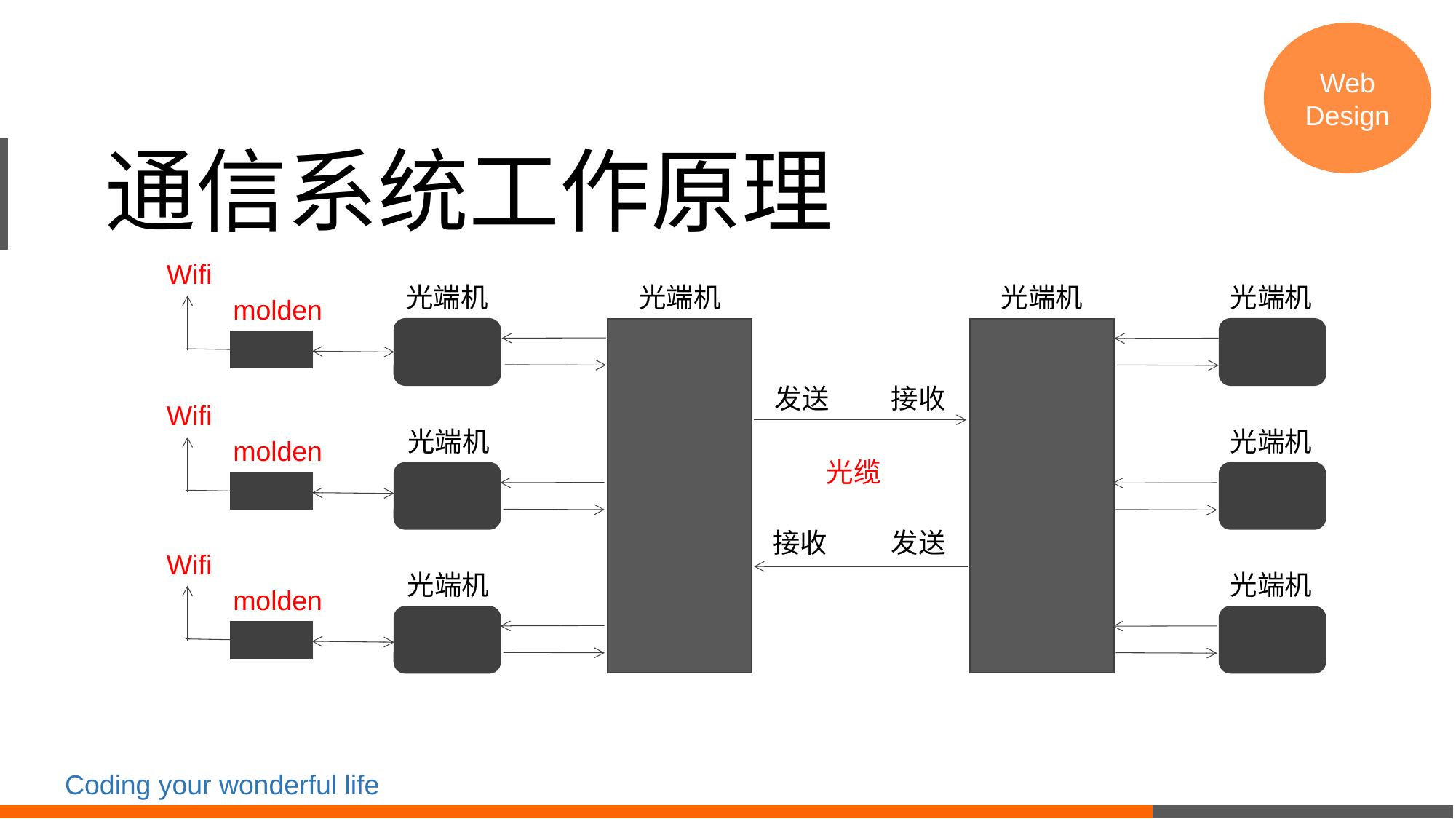

Web Design
# 通信系统工作原理

Wifi
molden

光端机
光端机
光端机
光端机

发送
接收
Wifi
molden

光端机
光端机
光缆
接收
发送
Wifi
molden

光端机
光端机
Coding your wonderful life